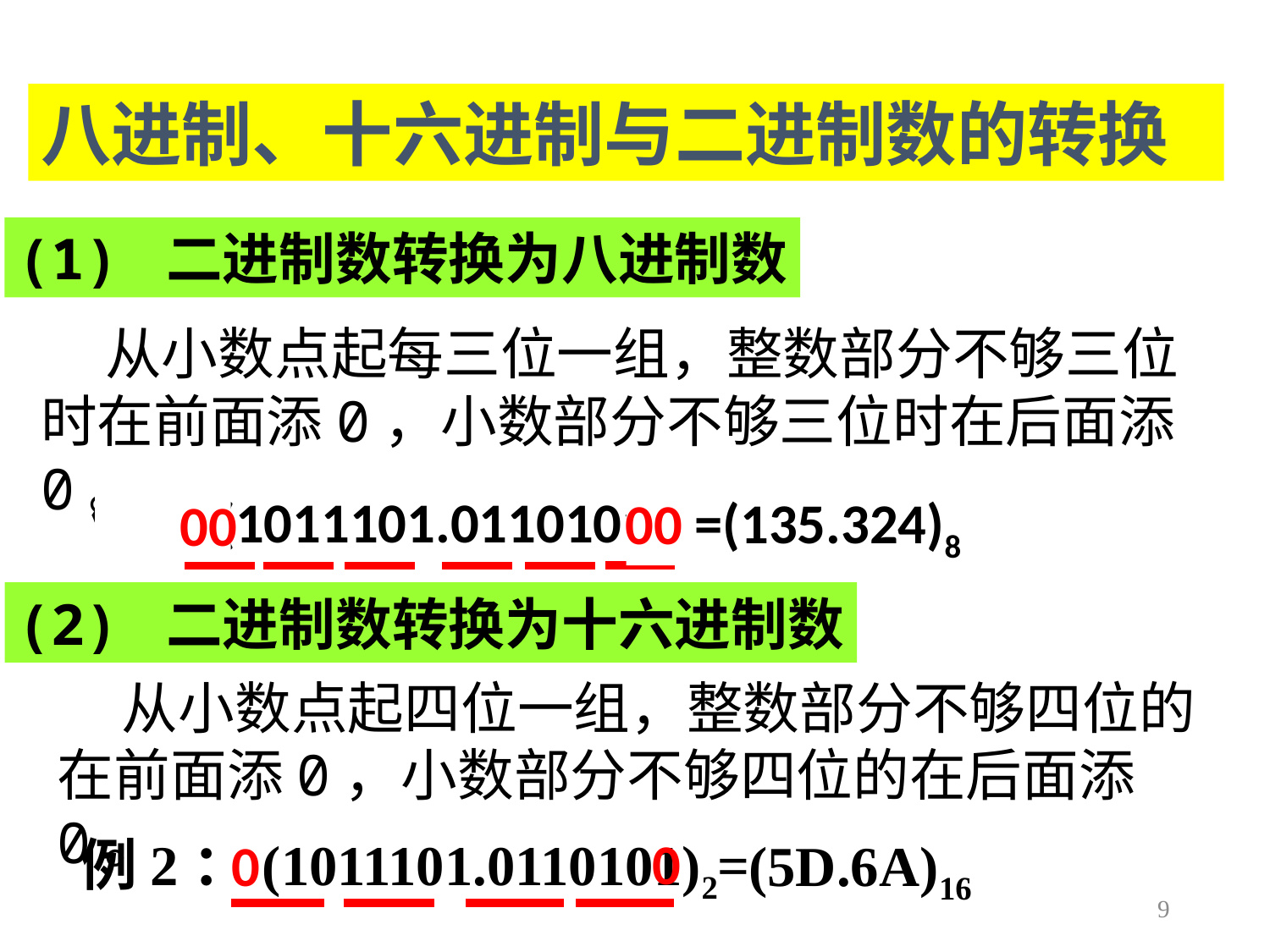

八进制、十六进制与二进制数的转换
(1) 二进制数转换为八进制数
    从小数点起每三位一组，整数部分不够三位时在前面添0，小数部分不够三位时在后面添0。
例1: (1011101.0110101)2=
=(135.324)8
00
00

(2) 二进制数转换为十六进制数
    从小数点起四位一组，整数部分不够四位的在前面添0，小数部分不够四位的在后面添0。
0
0
例2：(1011101.0110101)2=
(5D.6A)16
9